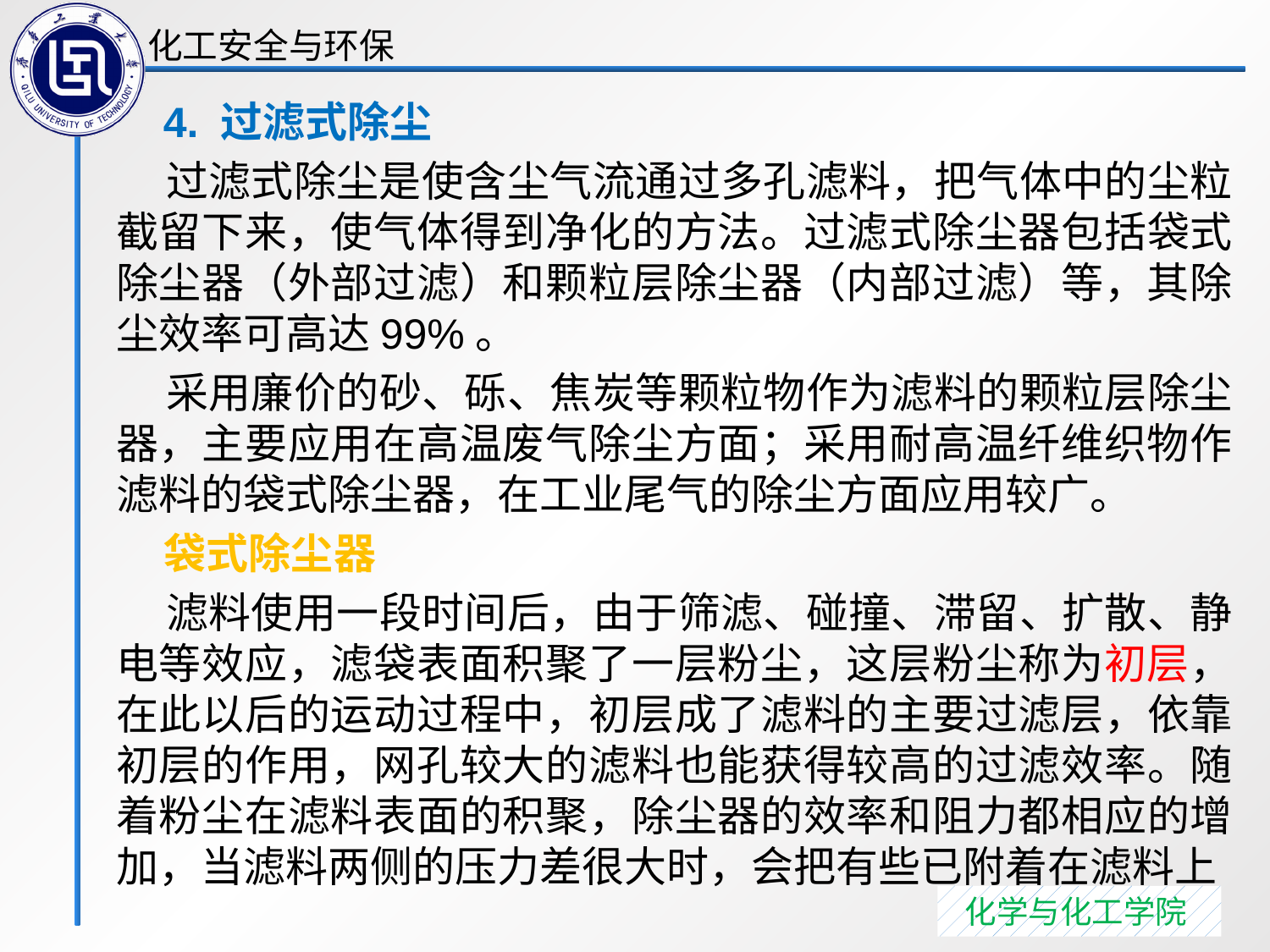

4. 过滤式除尘
    过滤式除尘是使含尘气流通过多孔滤料，把气体中的尘粒截留下来，使气体得到净化的方法。过滤式除尘器包括袋式除尘器（外部过滤）和颗粒层除尘器（内部过滤）等，其除尘效率可高达99%。
    采用廉价的砂、砾、焦炭等颗粒物作为滤料的颗粒层除尘器，主要应用在高温废气除尘方面；采用耐高温纤维织物作滤料的袋式除尘器，在工业尾气的除尘方面应用较广。
    袋式除尘器
    滤料使用一段时间后，由于筛滤、碰撞、滞留、扩散、静电等效应，滤袋表面积聚了一层粉尘，这层粉尘称为初层，在此以后的运动过程中，初层成了滤料的主要过滤层，依靠初层的作用，网孔较大的滤料也能获得较高的过滤效率。随着粉尘在滤料表面的积聚，除尘器的效率和阻力都相应的增加，当滤料两侧的压力差很大时，会把有些已附着在滤料上